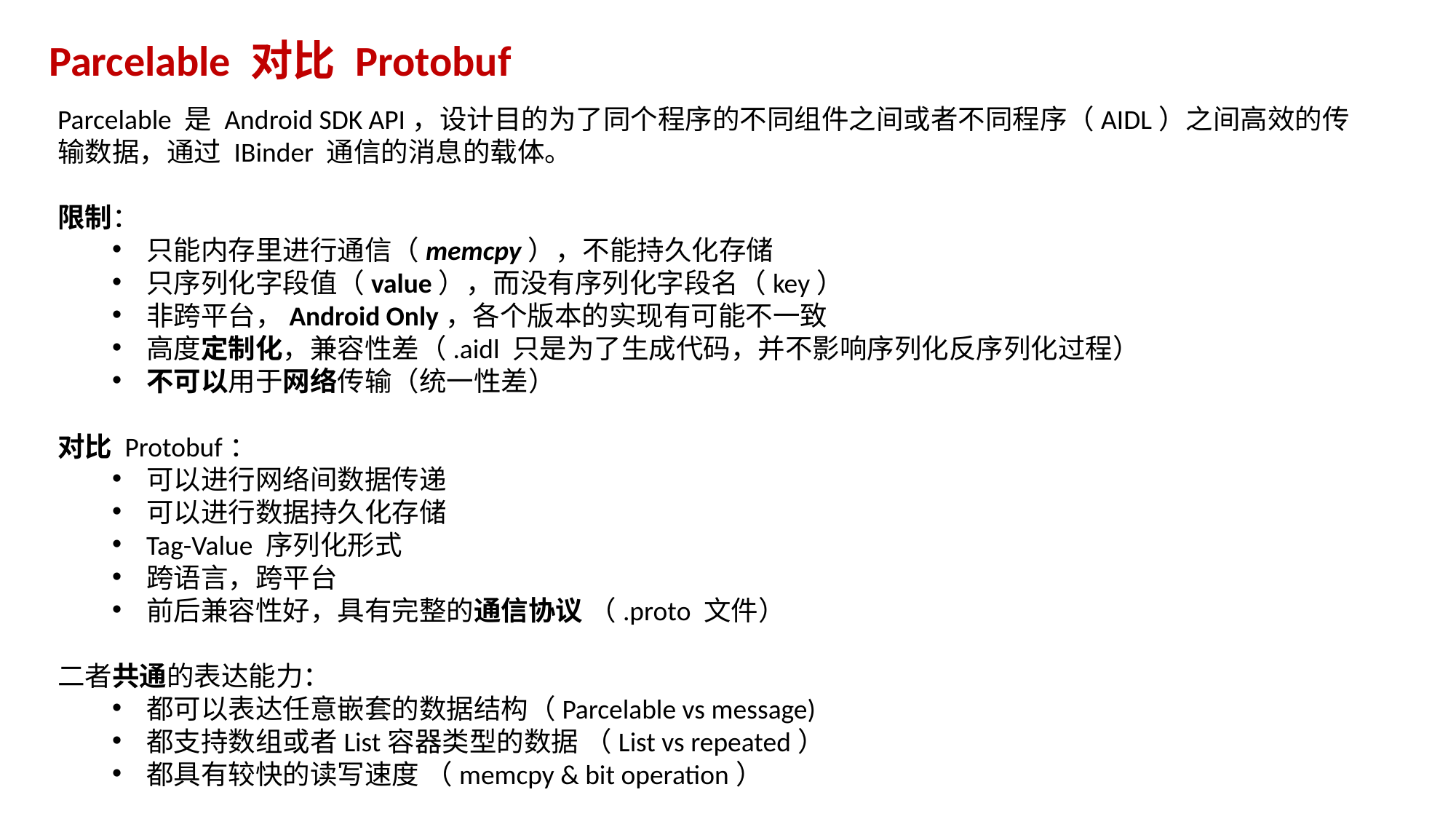

Parcelable 对比 Protobuf
Parcelable 是 Android SDK API，设计目的为了同个程序的不同组件之间或者不同程序（AIDL）之间高效的传输数据，通过 IBinder 通信的消息的载体。

限制：
只能内存里进行通信（memcpy），不能持久化存储
只序列化字段值（value），而没有序列化字段名（key）
非跨平台，Android Only，各个版本的实现有可能不一致
高度定制化，兼容性差（.aidl 只是为了生成代码，并不影响序列化反序列化过程）
不可以用于网络传输（统一性差）

对比 Protobuf：
可以进行网络间数据传递
可以进行数据持久化存储
Tag-Value 序列化形式
跨语言，跨平台
前后兼容性好，具有完整的通信协议 （.proto 文件）

二者共通的表达能力：
都可以表达任意嵌套的数据结构（Parcelable vs message)
都支持数组或者List容器类型的数据 （List vs repeated）
都具有较快的读写速度 （memcpy & bit operation）